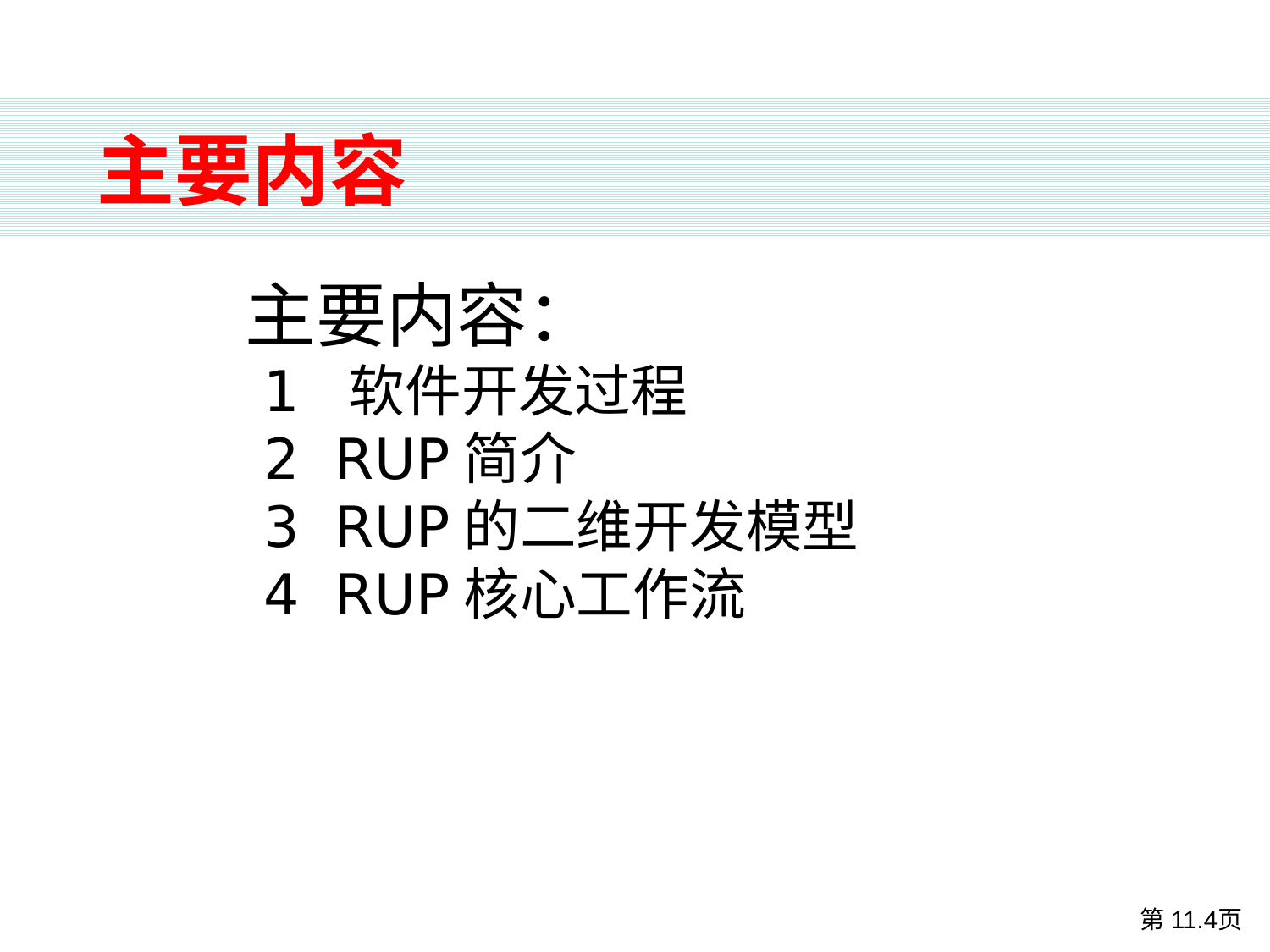

主要内容
主要内容：
 1  软件开发过程
 2  RUP简介
 3  RUP的二维开发模型
 4  RUP核心工作流
第11.4页